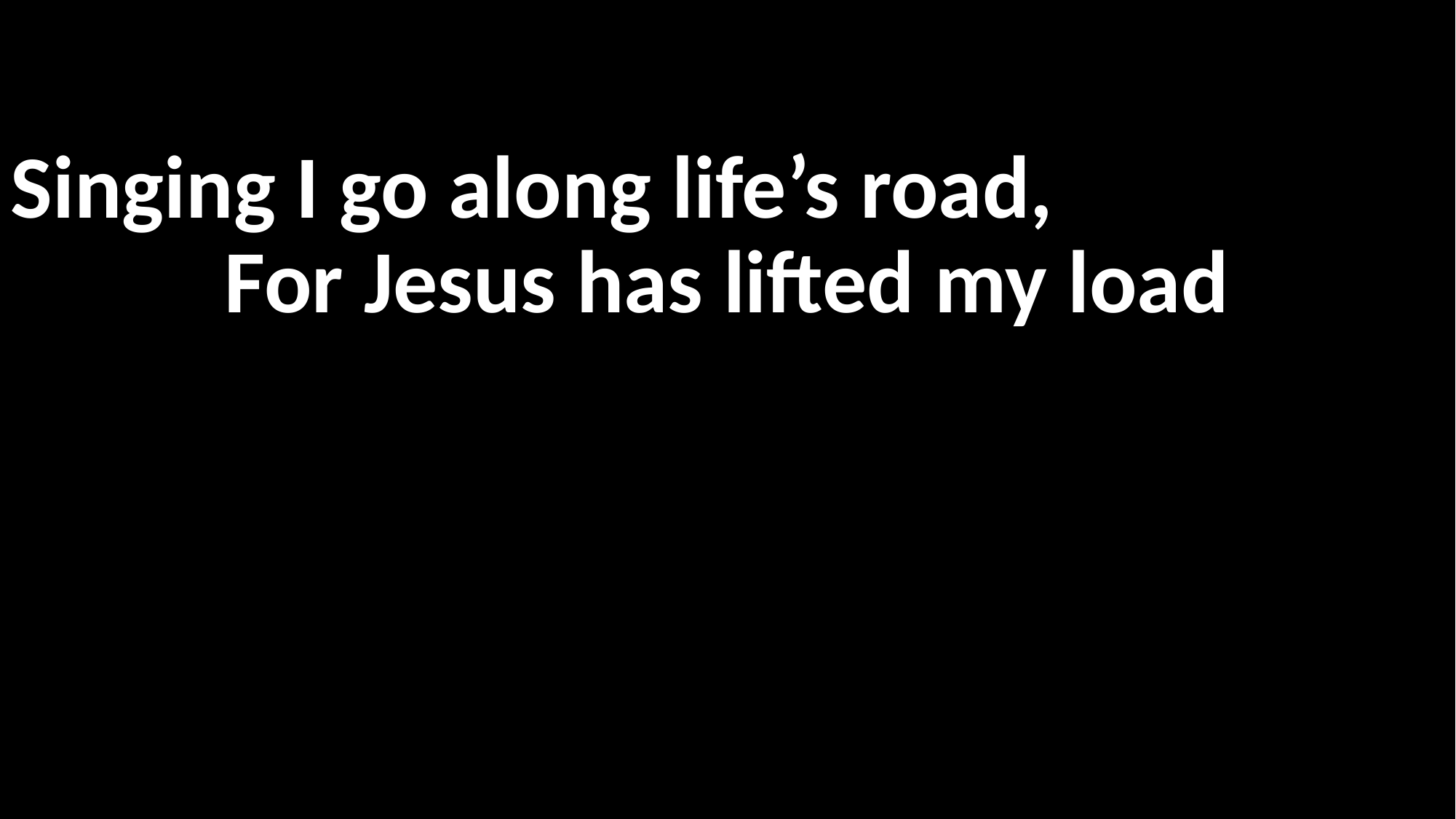

Singing I go along life’s road,
For Jesus has lifted my load
내 앞길 멀고 험해도
나 주님만 따라가리